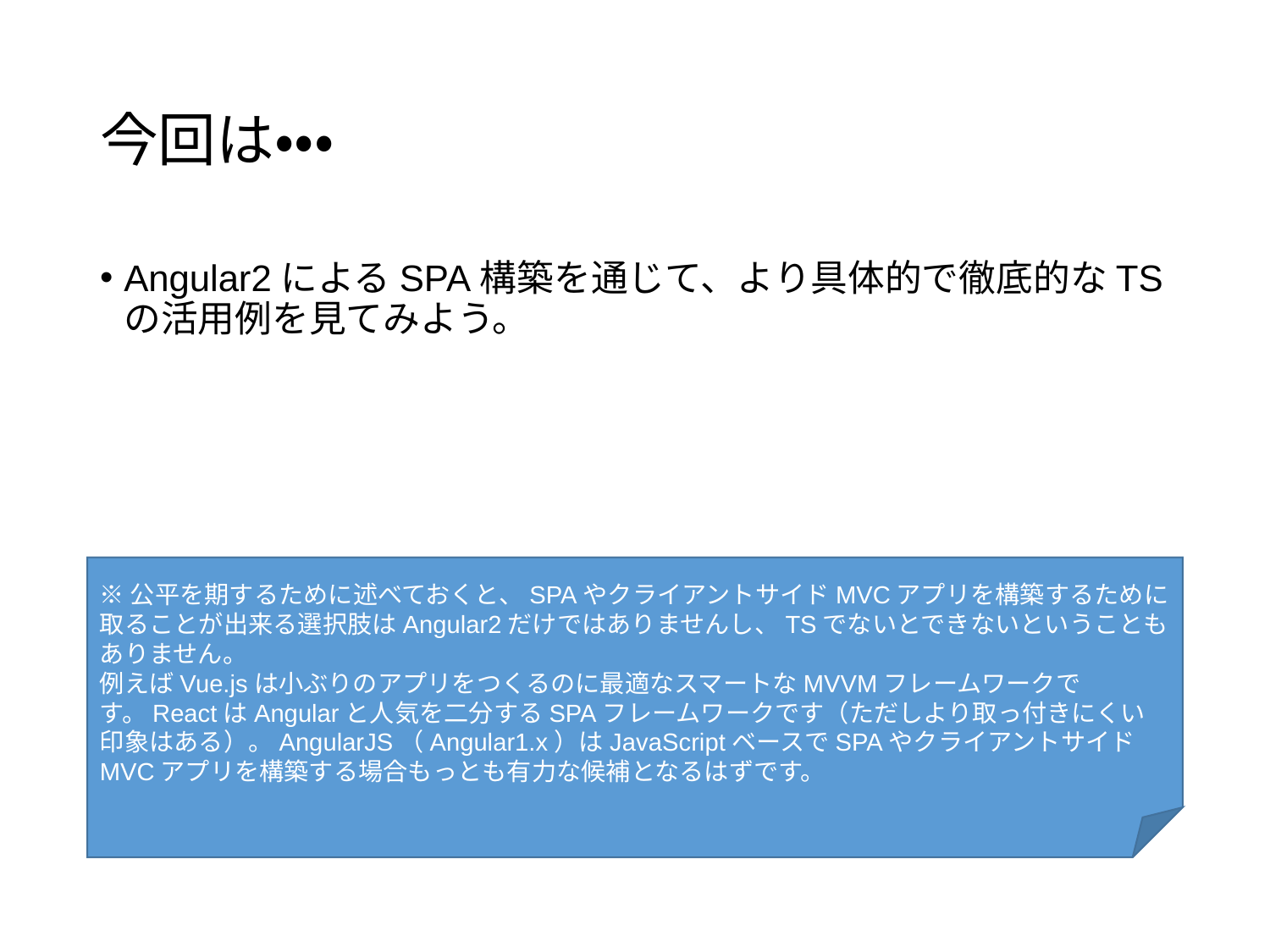

# 今回は・・・
Angular2によるSPA構築を通じて、より具体的で徹底的なTSの活用例を見てみよう。

※公平を期するために述べておくと、SPAやクライアントサイドMVCアプリを構築するために取ることが出来る選択肢はAngular2だけではありませんし、TSでないとできないということもありません。
例えばVue.jsは小ぶりのアプリをつくるのに最適なスマートなMVVMフレームワークです。ReactはAngularと人気を二分するSPAフレームワークです（ただしより取っ付きにくい印象はある）。AngularJS（Angular1.x）はJavaScriptベースでSPAやクライアントサイドMVCアプリを構築する場合もっとも有力な候補となるはずです。